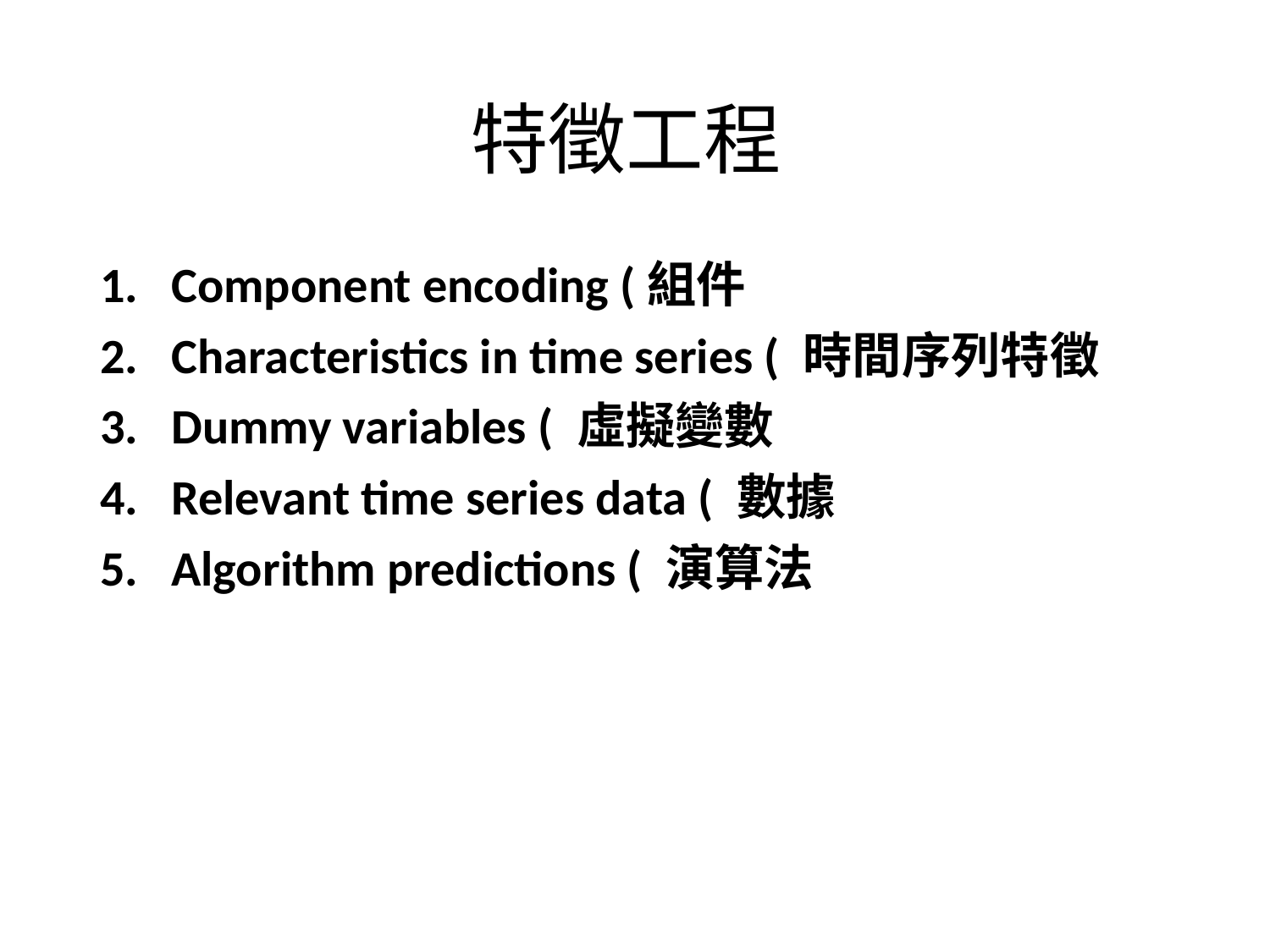

# 特徵工程
Component encoding (組件
Characteristics in time series ( 時間序列特徵
Dummy variables ( 虛擬變數
Relevant time series data ( 數據
Algorithm predictions ( 演算法